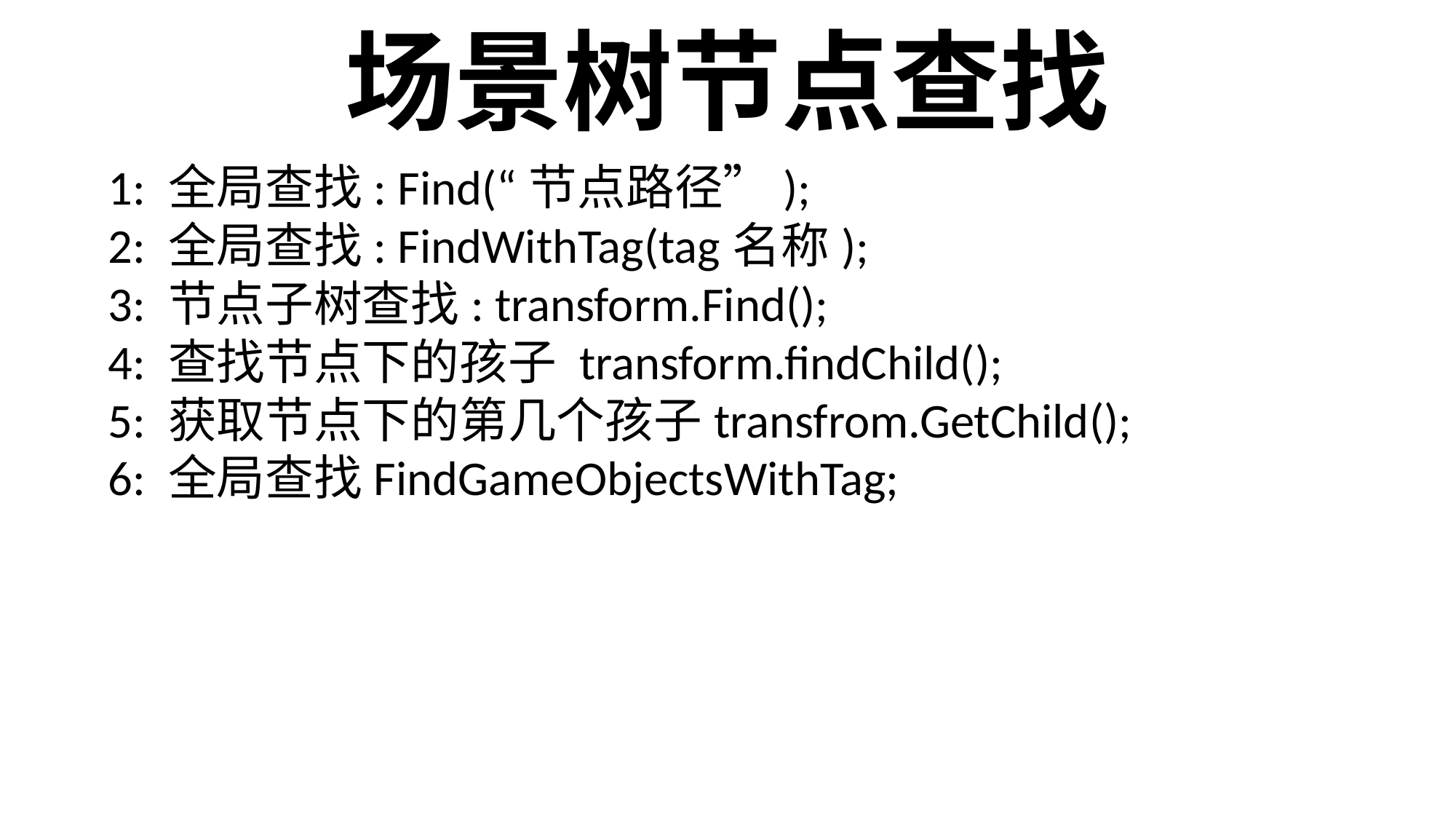

场景树节点查找
1: 全局查找: Find(“节点路径”);
2: 全局查找: FindWithTag(tag名称);
3: 节点子树查找: transform.Find();
4: 查找节点下的孩子 transform.findChild();
5: 获取节点下的第几个孩子transfrom.GetChild();
6: 全局查找FindGameObjectsWithTag;
3